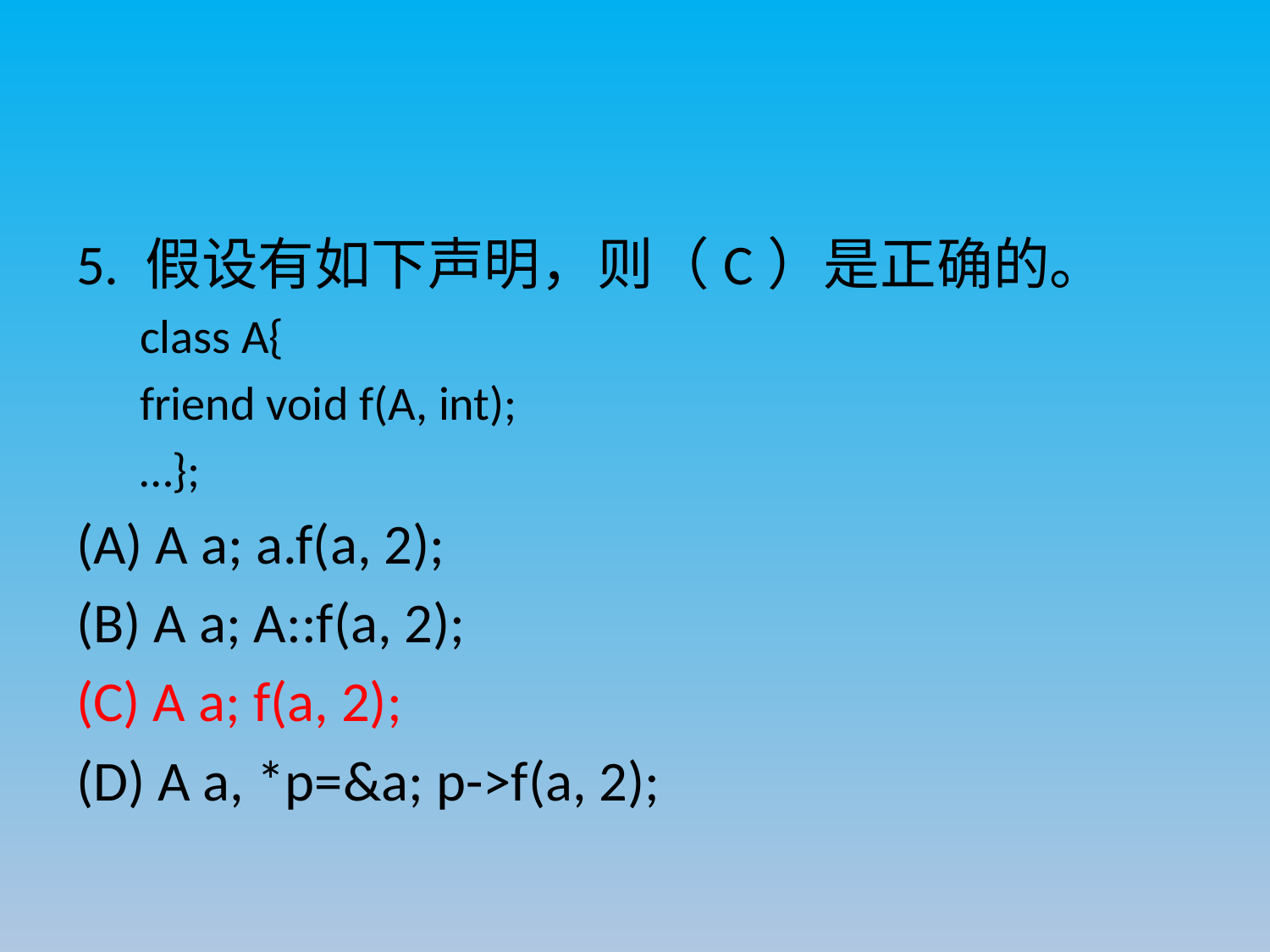

#
5. 假设有如下声明，则（C）是正确的。
class A{
friend void f(A, int);
…};
(A) A a; a.f(a, 2);
(B) A a; A::f(a, 2);
(C) A a; f(a, 2);
(D) A a, *p=&a; p->f(a, 2);

10